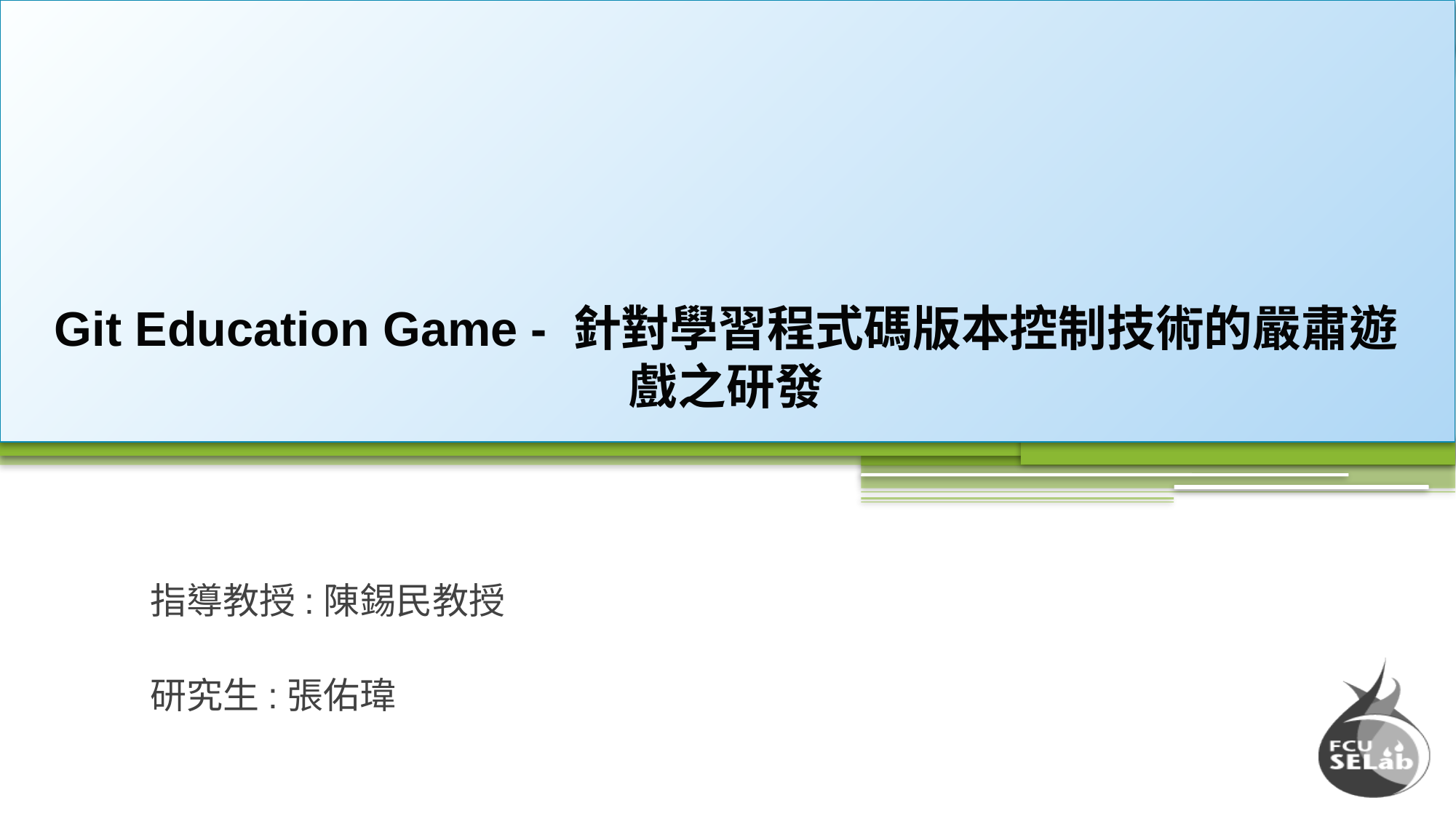

# Git Education Game - 針對學習程式碼版本控制技術的嚴肅遊戲之研發

指導教授:陳錫民教授

研究生:張佑瑋